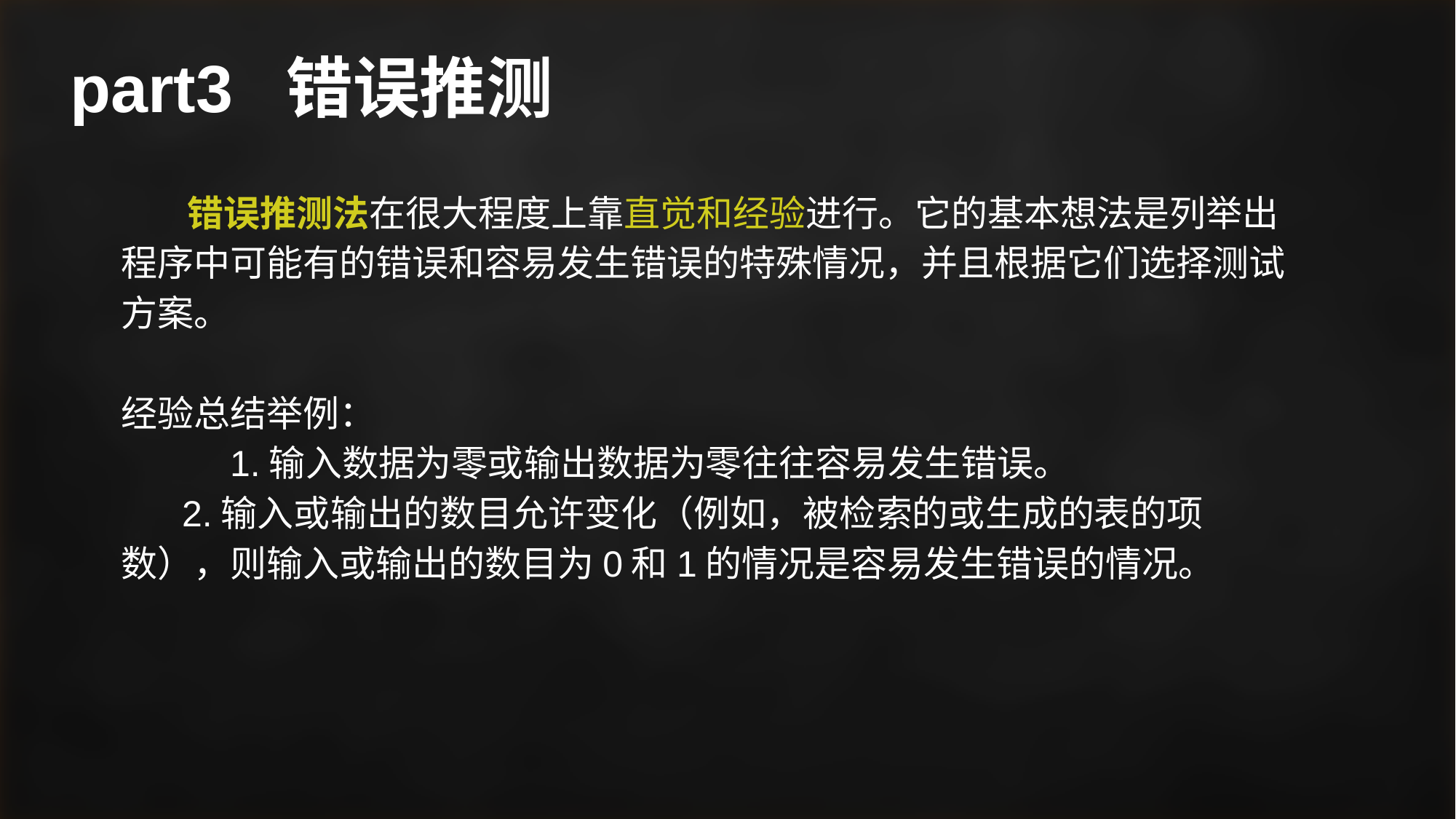

# part3  错误推测
       错误推测法在很大程度上靠直觉和经验进行。它的基本想法是列举出程序中可能有的错误和容易发生错误的特殊情况，并且根据它们选择测试方案。

经验总结举例：
	1.输入数据为零或输出数据为零往往容易发生错误。
      2.输入或输出的数目允许变化（例如，被检索的或生成的表的项数），则输入或输出的数目为0和1的情况是容易发生错误的情况。